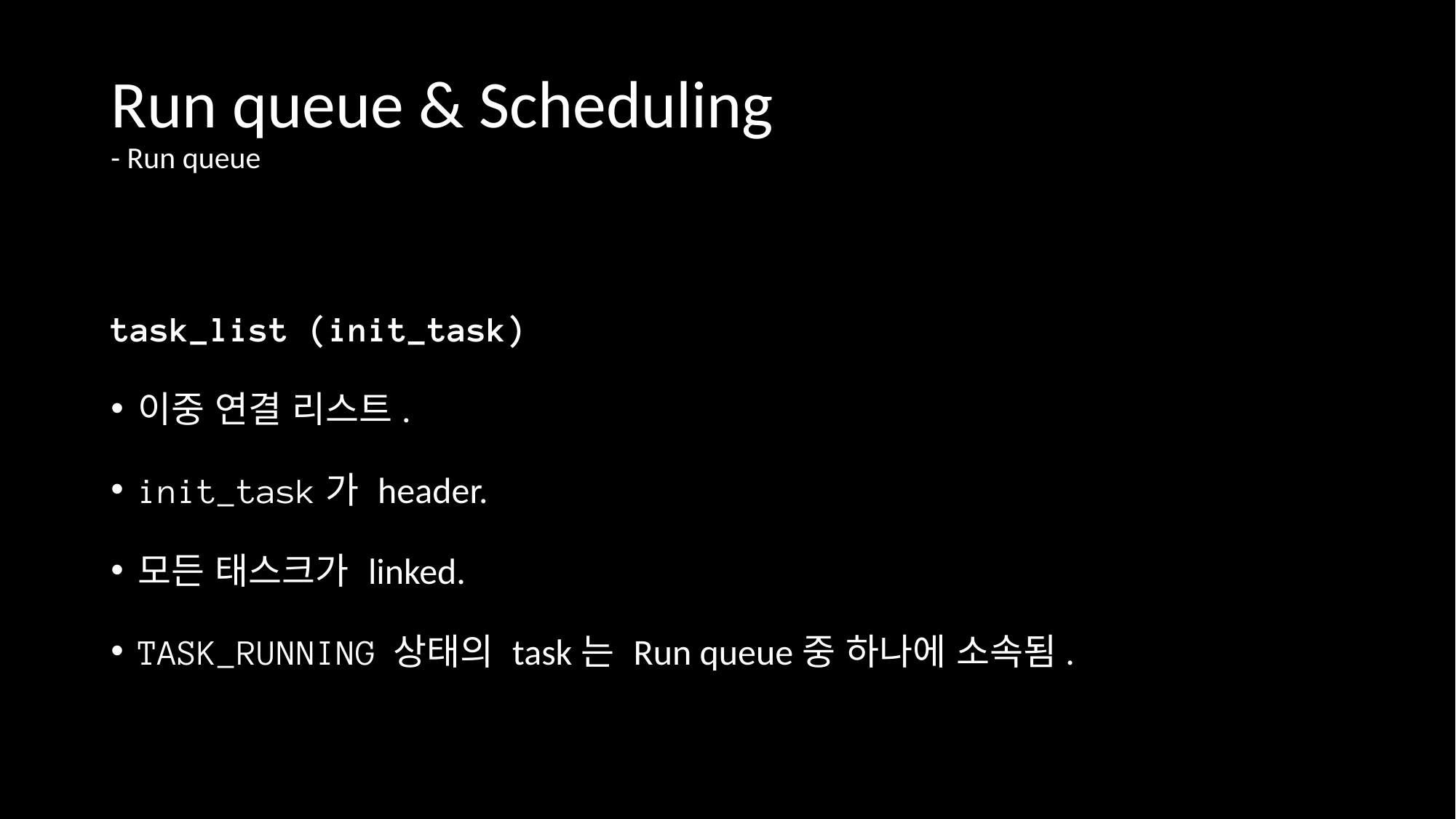

# Run queue & Scheduling - Run queue
task_list (init_task)
이중 연결 리스트.
init_task가 header.
모든 태스크가 linked.
TASK_RUNNING 상태의 task는 Run queue중 하나에 소속됨.